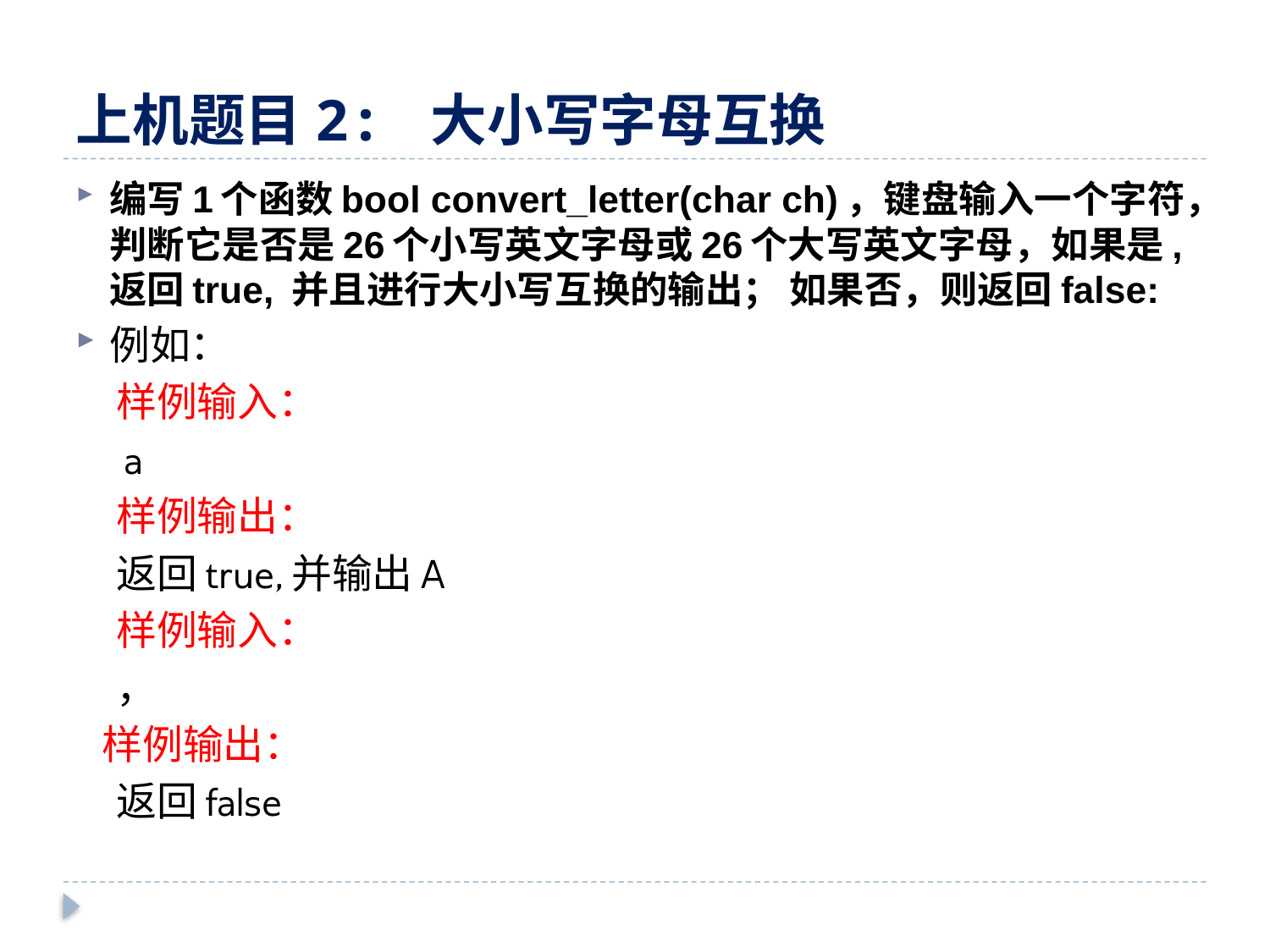

# 上机题目2: 大小写字母互换
编写1个函数bool convert_letter(char ch)，键盘输入一个字符，判断它是否是26个小写英文字母或26个大写英文字母，如果是, 返回true, 并且进行大小写互换的输出； 如果否，则返回false:
例如：
　样例输入：
　a
　样例输出：
　返回true,并输出A
　样例输入：
　，
  样例输出：
　返回false